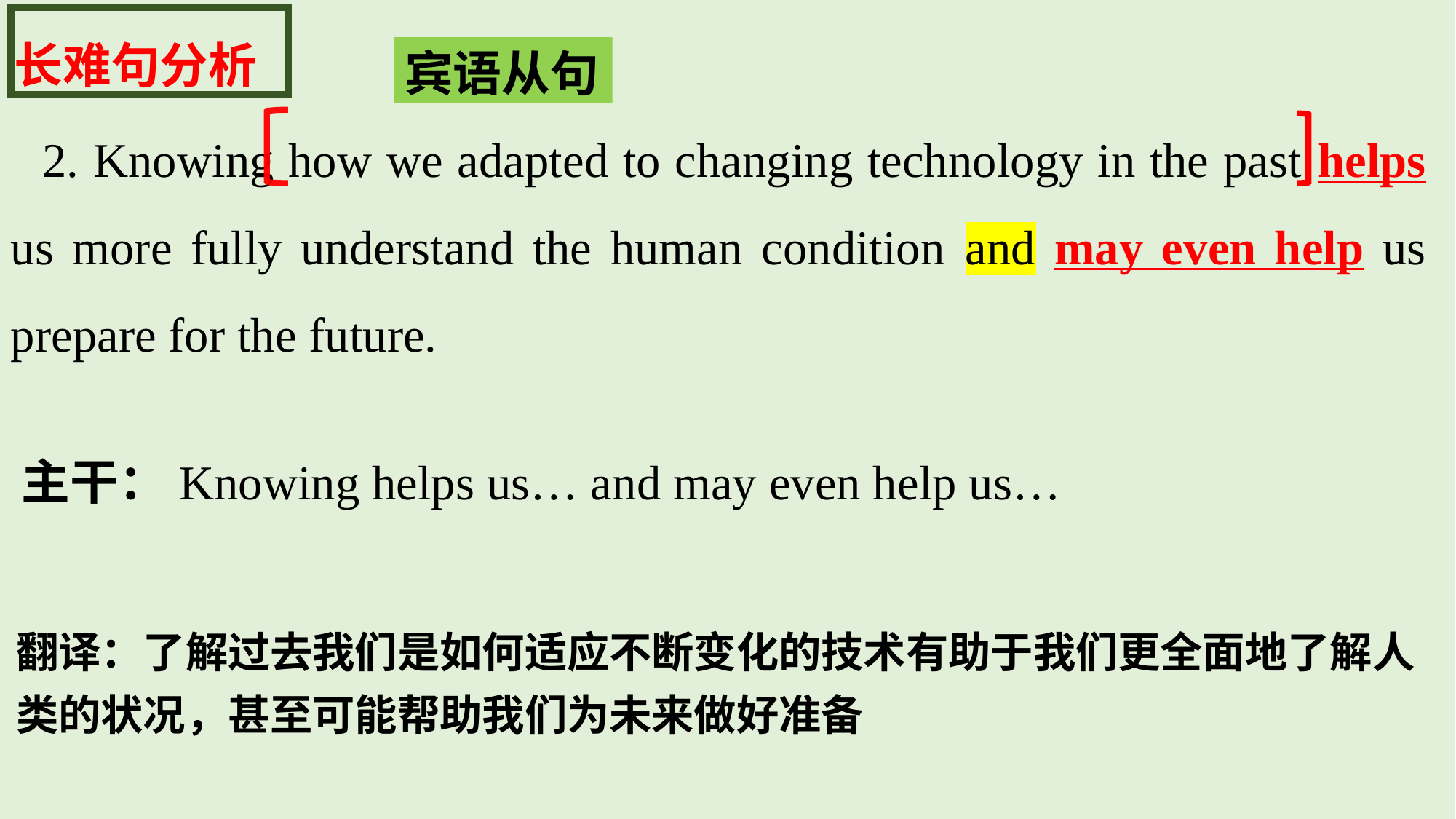

长难句分析

宾语从句
2. Knowing how we adapted to changing technology in the past helps us more fully understand the human condition and may even help us prepare for the future.

主干：Knowing helps us… and may even help us…
翻译：了解过去我们是如何适应不断变化的技术有助于我们更全面地了解人类的状况，甚至可能帮助我们为未来做好准备